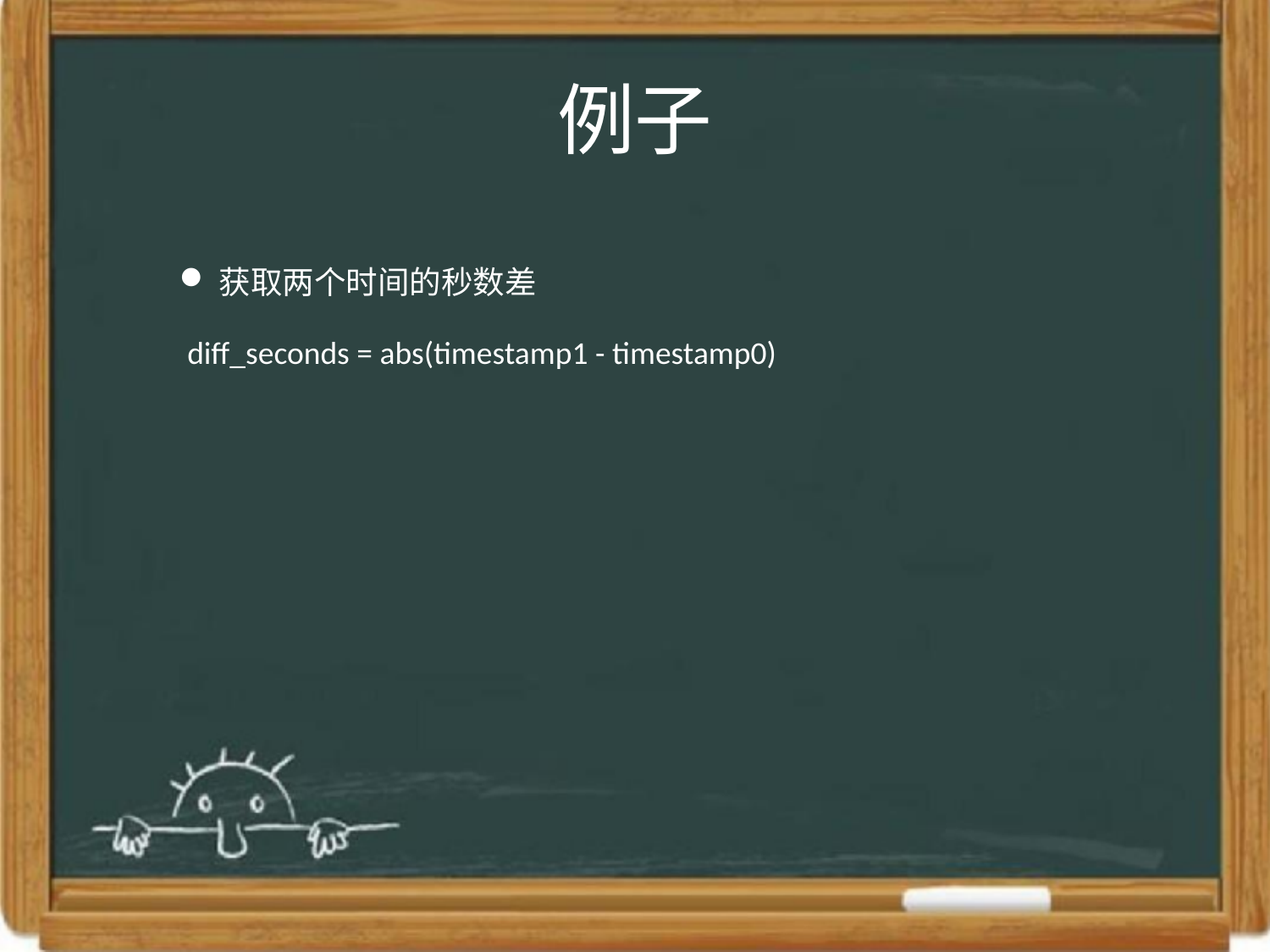

# 例子
获取两个时间的秒数差
diff_seconds = abs(timestamp1 - timestamp0)